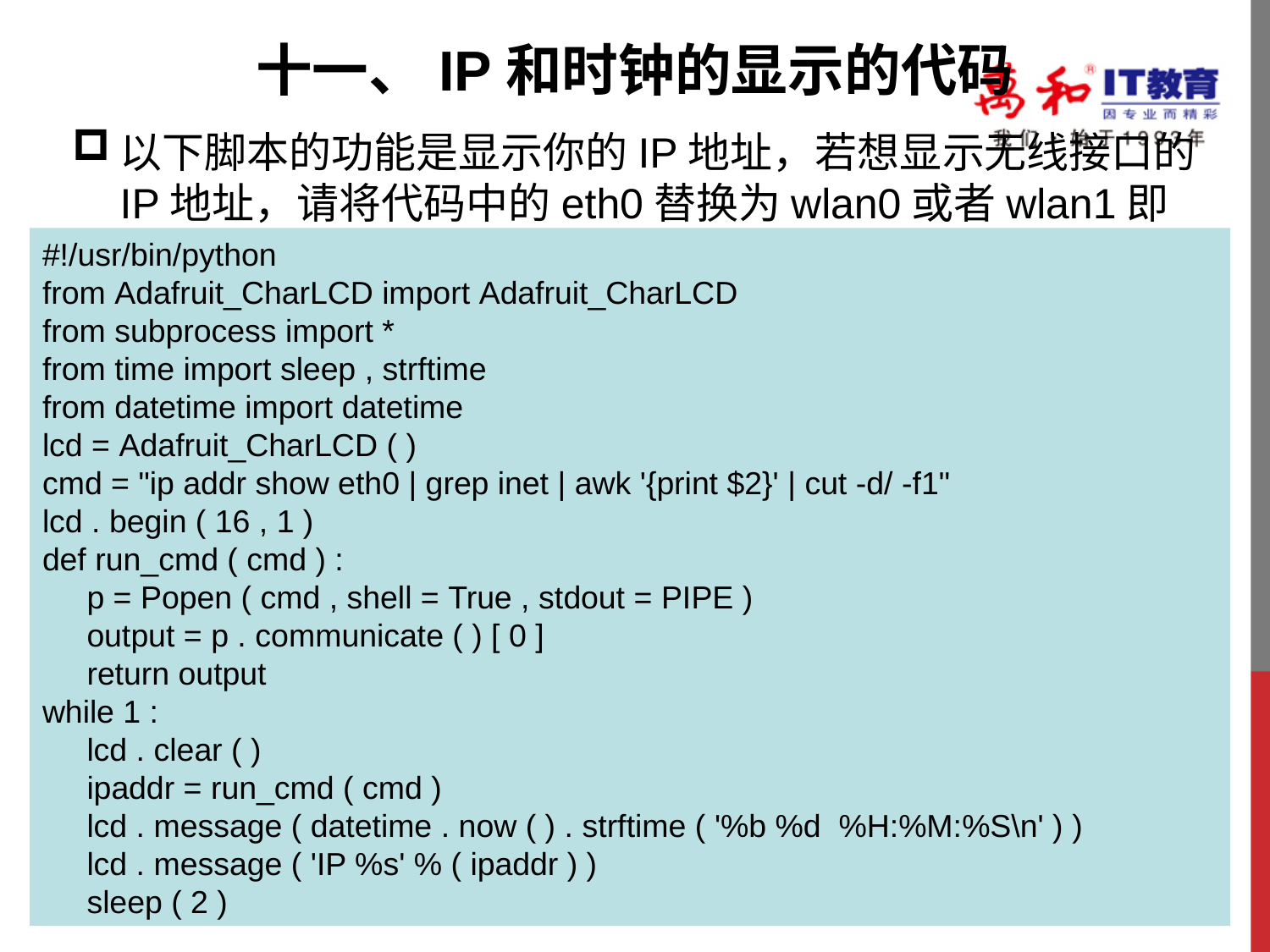

# 十一、IP和时钟的显示的代码
以下脚本的功能是显示你的IP地址，若想显示无线接口的IP地址，请将代码中的eth0替换为wlan0或者wlan1即可。
#!/usr/bin/python
from Adafruit_CharLCD import Adafruit_CharLCD
from subprocess import *
from time import sleep , strftime
from datetime import datetime
lcd = Adafruit_CharLCD ( )
cmd = "ip addr show eth0 | grep inet | awk '{print $2}' | cut -d/ -f1"
lcd . begin ( 16 , 1 )
def run_cmd ( cmd ) :
     p = Popen ( cmd , shell = True , stdout = PIPE )
     output = p . communicate ( ) [ 0 ]
     return output
while 1 :
     lcd . clear ( )
     ipaddr = run_cmd ( cmd )
     lcd . message ( datetime . now ( ) . strftime ( '%b %d  %H:%M:%S\n' ) )
     lcd . message ( 'IP %s' % ( ipaddr ) )
     sleep ( 2 )